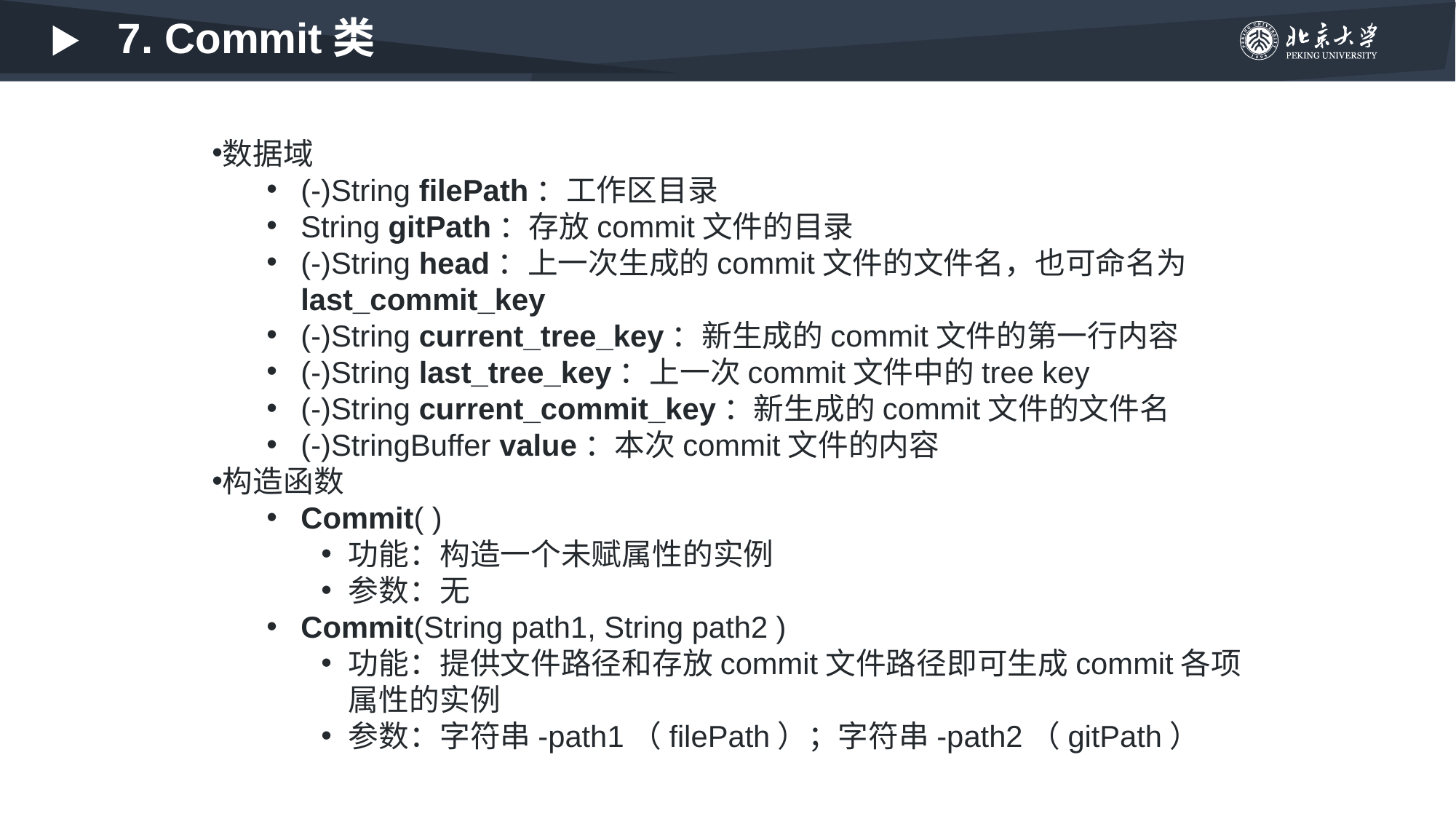

7. Commit类
数据域
(-)String filePath：工作区目录
String gitPath：存放commit文件的目录
(-)String head：上一次生成的commit文件的文件名，也可命名为last_commit_key
(-)String current_tree_key：新生成的commit文件的第一行内容
(-)String last_tree_key：上一次commit文件中的tree key
(-)String current_commit_key：新生成的commit文件的文件名
(-)StringBuffer value：本次commit文件的内容
构造函数
Commit( )
功能：构造一个未赋属性的实例
参数：无
Commit(String path1, String path2 )
功能：提供文件路径和存放commit文件路径即可生成commit各项属性的实例
参数：字符串-path1（filePath）；字符串-path2（gitPath）